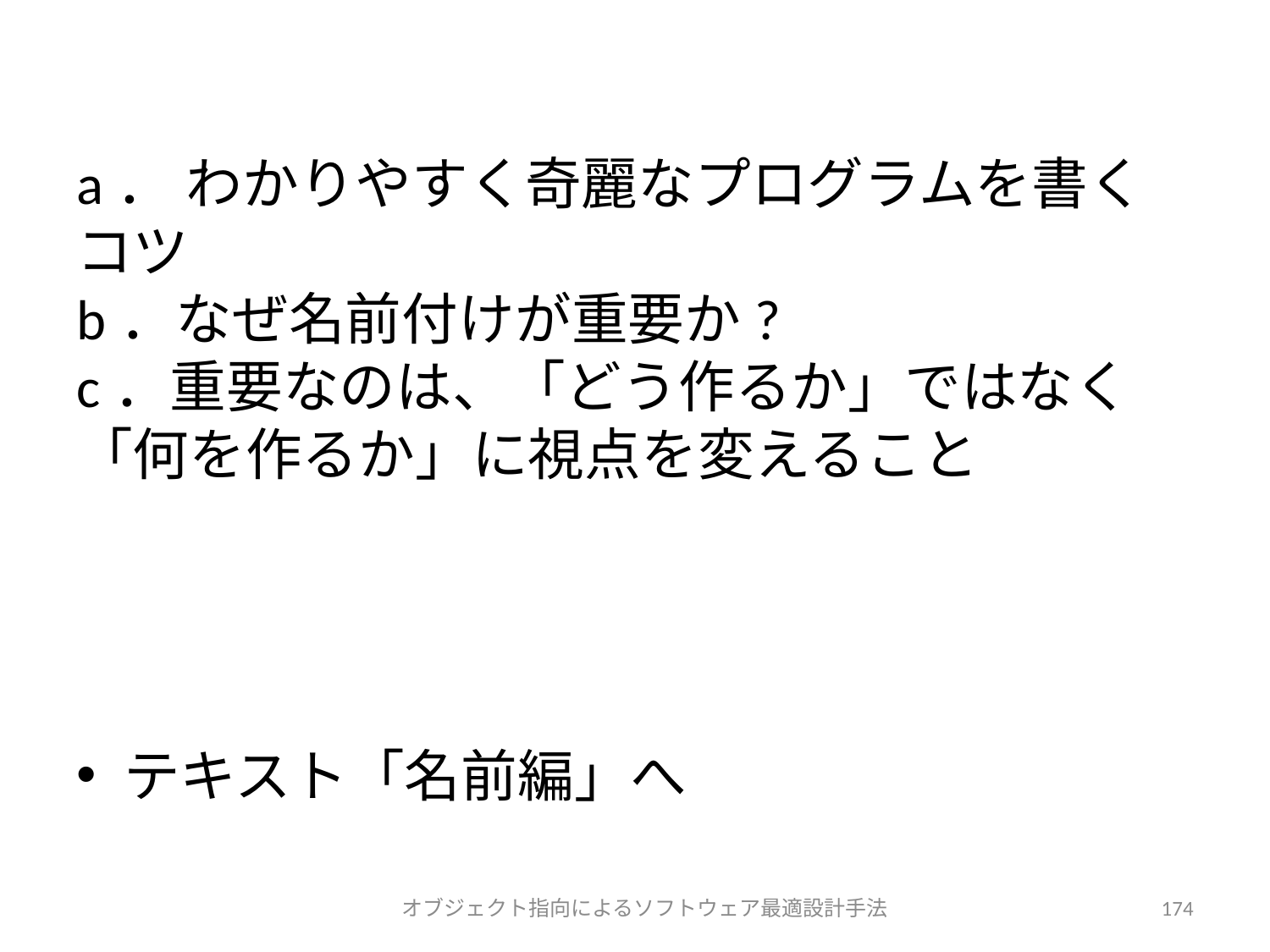

# a． わかりやすく奇麗なプログラムを書くコツ b．なぜ名前付けが重要か? c．重要なのは、「どう作るか」ではなく「何を作るか」に視点を変えること
テキスト「名前編」へ
オブジェクト指向によるソフトウェア最適設計手法
174